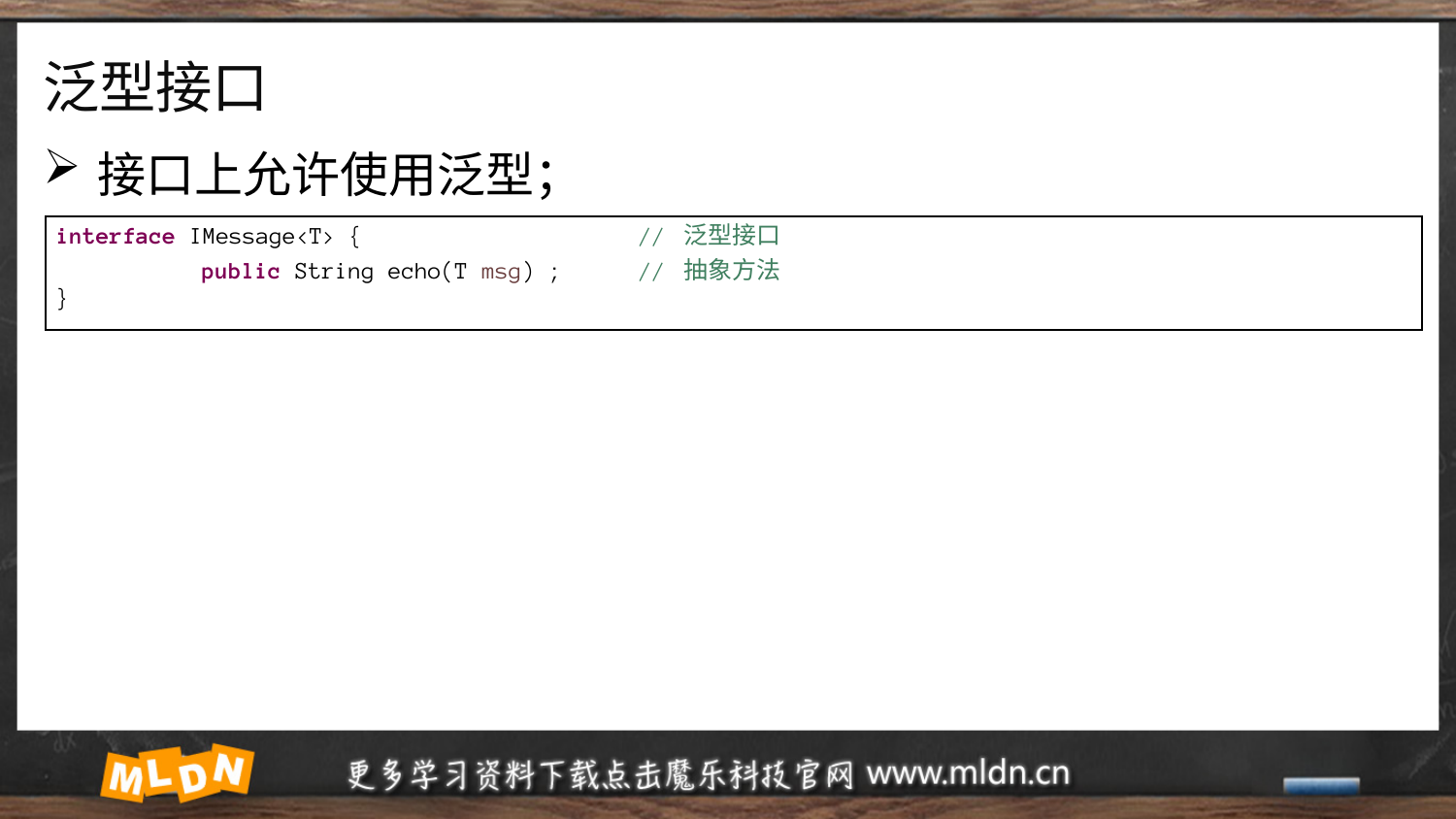

# 泛型接口
接口上允许使用泛型；
| interface IMessage<T> { // 泛型接口 public String echo(T msg) ; // 抽象方法 } |
| --- |